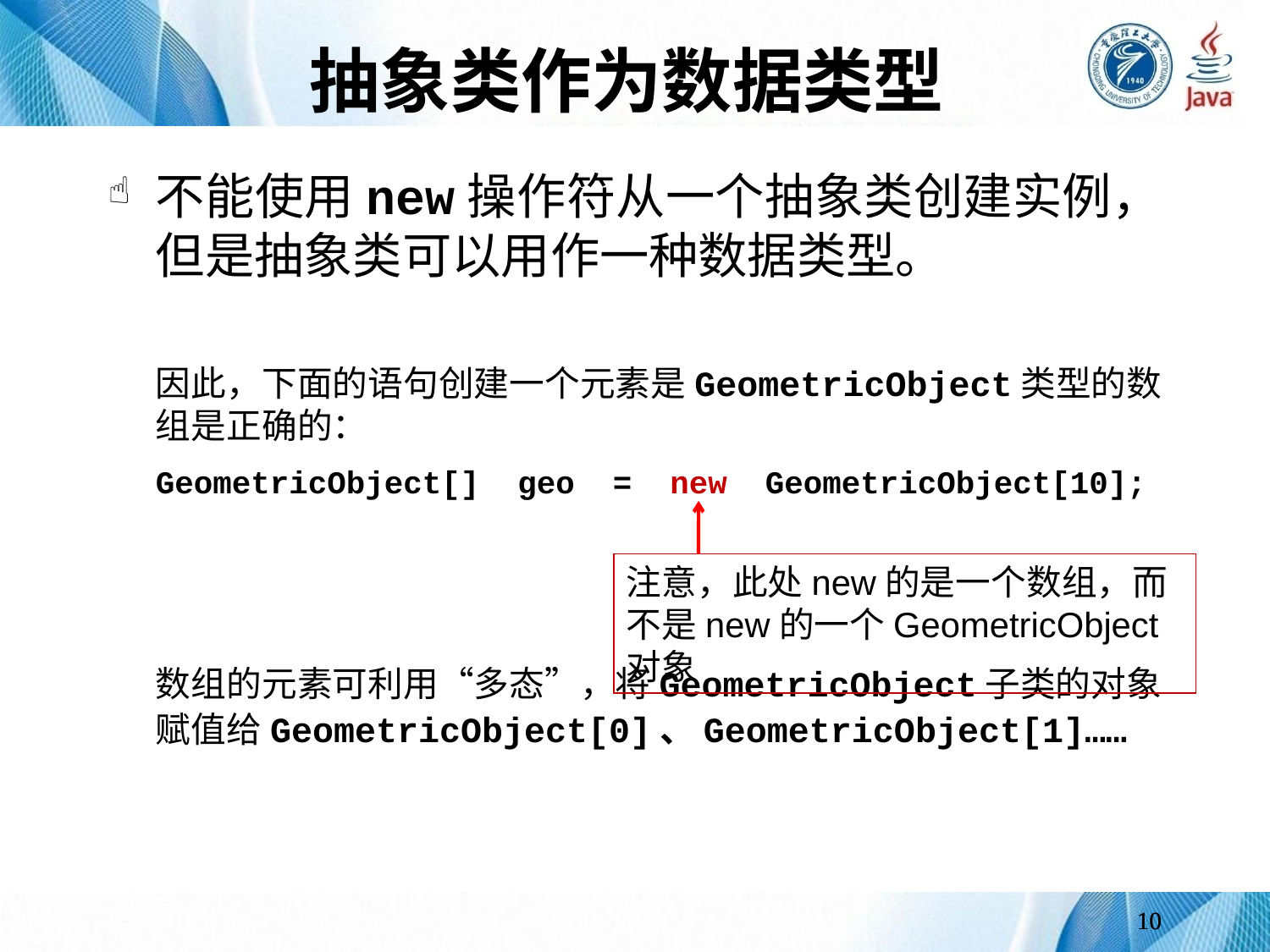

# 抽象类作为数据类型
不能使用new操作符从一个抽象类创建实例，但是抽象类可以用作一种数据类型。

	因此，下面的语句创建一个元素是GeometricObject类型的数组是正确的：
	GeometricObject[]  geo  =  new  GeometricObject[10];

	数组的元素可利用“多态”，将GeometricObject子类的对象赋值给GeometricObject[0]、GeometricObject[1]……
注意，此处new的是一个数组，而不是new的一个GeometricObject对象
10
10